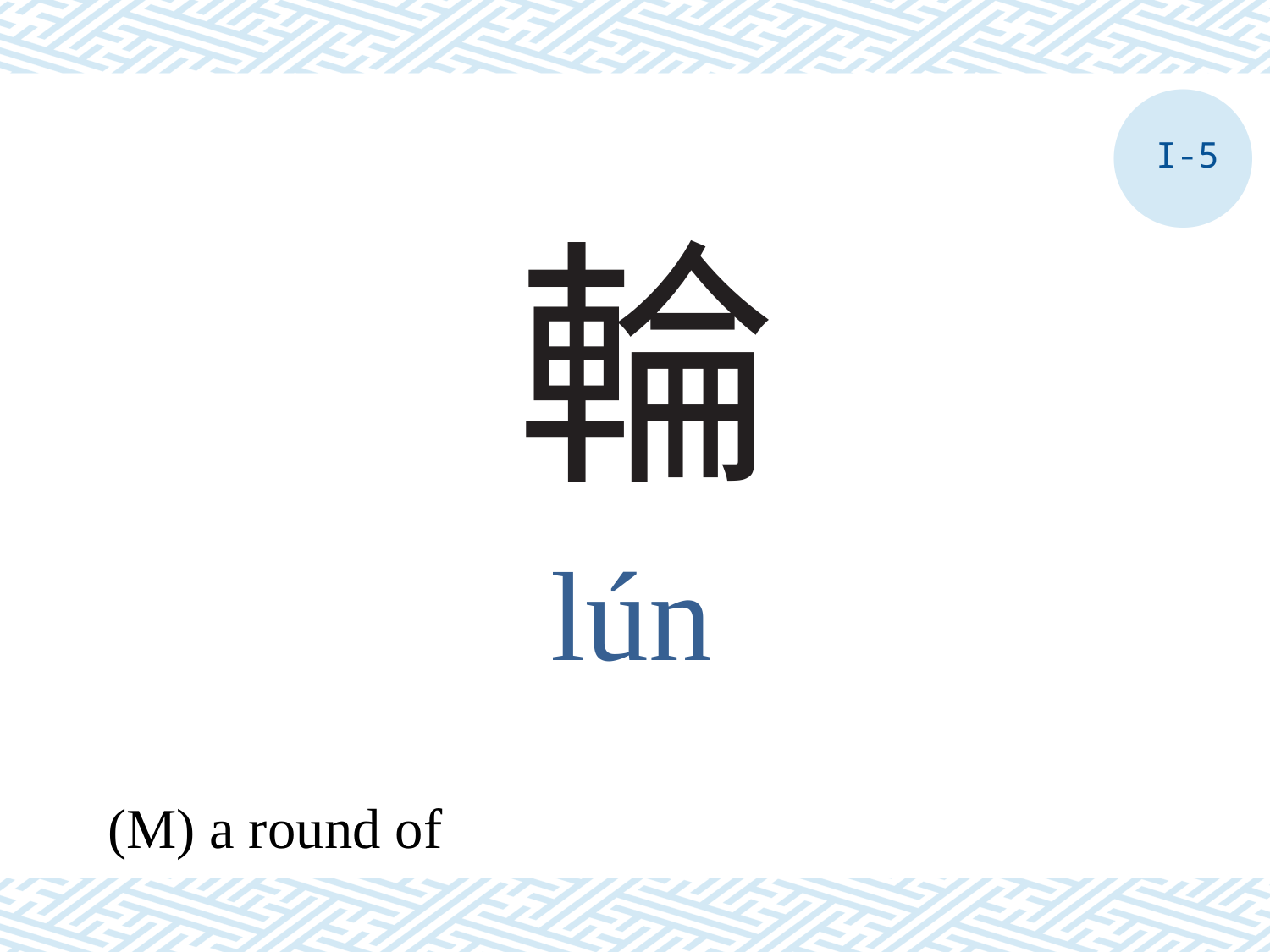

I-5

# 輪
lún
(M) a round of